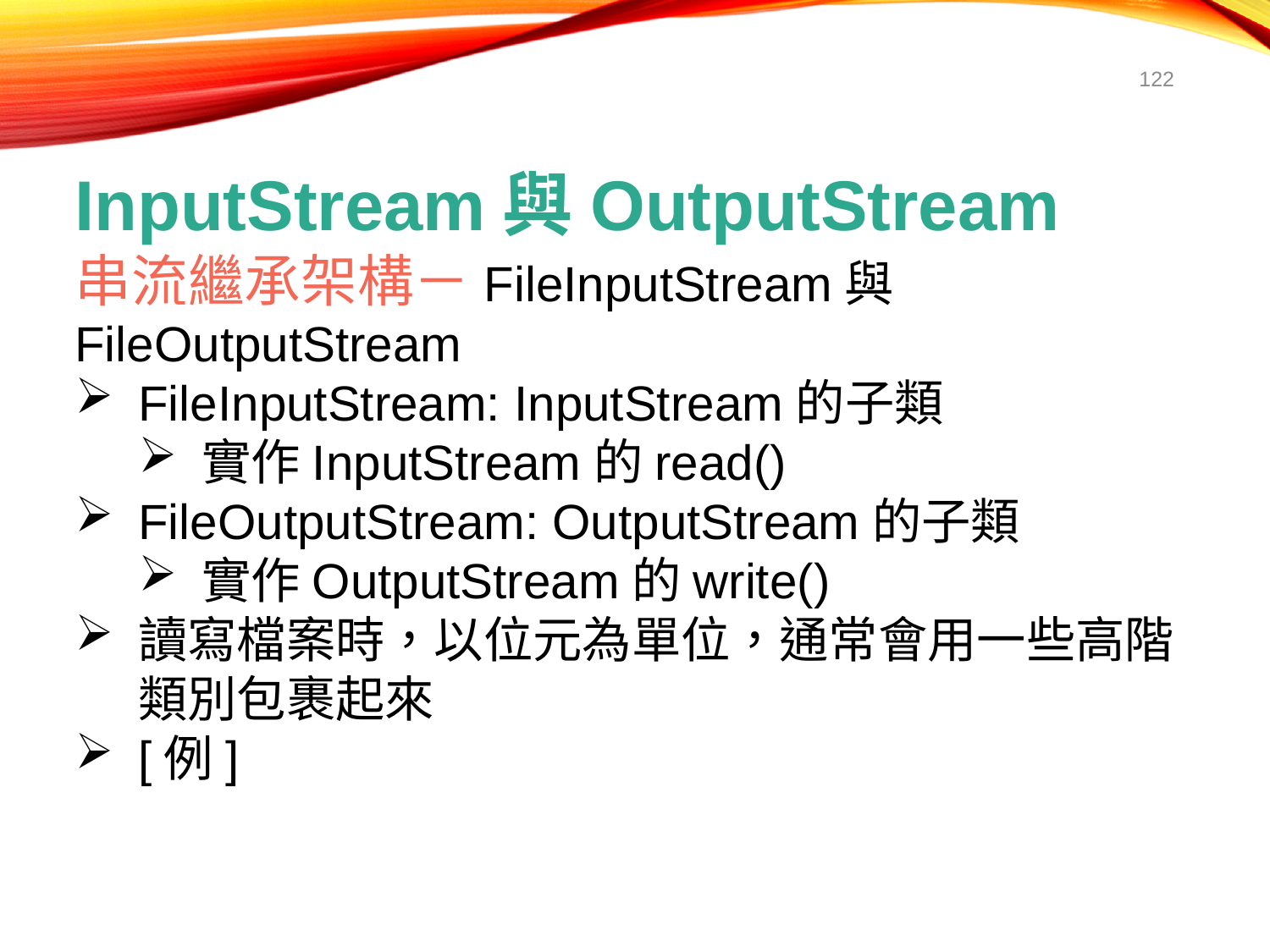

122
InputStream與OutputStream
串流繼承架構－FileInputStream與FileOutputStream
FileInputStream: InputStream的子類
實作InputStream的read()
FileOutputStream: OutputStream的子類
實作OutputStream的write()
讀寫檔案時，以位元為單位，通常會用一些高階類別包裹起來
[例]